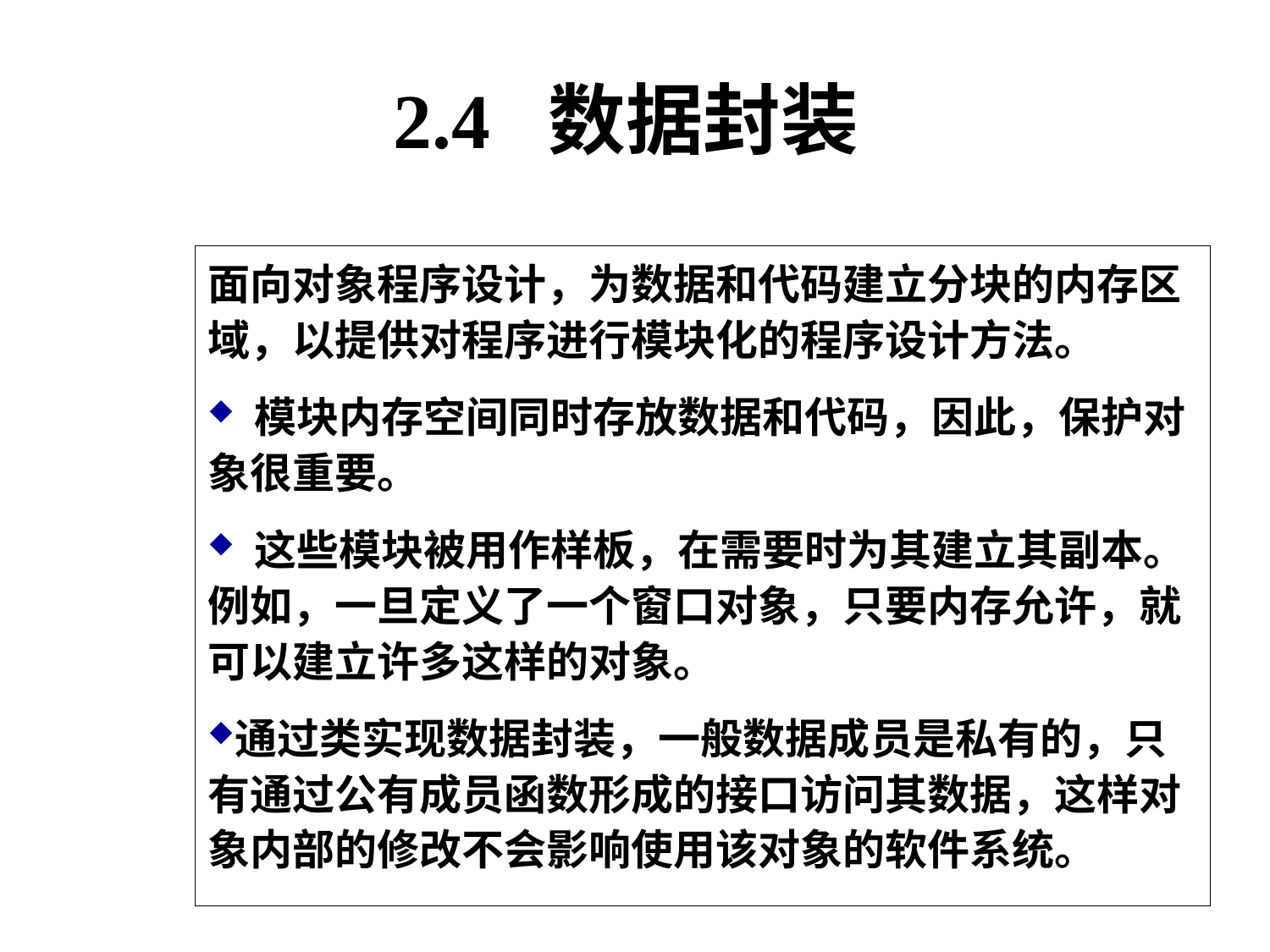

# 2.4  数据封装
面向对象程序设计，为数据和代码建立分块的内存区域，以提供对程序进行模块化的程序设计方法。
 模块内存空间同时存放数据和代码，因此，保护对象很重要。
 这些模块被用作样板，在需要时为其建立其副本。例如，一旦定义了一个窗口对象，只要内存允许，就可以建立许多这样的对象。
通过类实现数据封装，一般数据成员是私有的，只有通过公有成员函数形成的接口访问其数据，这样对象内部的修改不会影响使用该对象的软件系统。